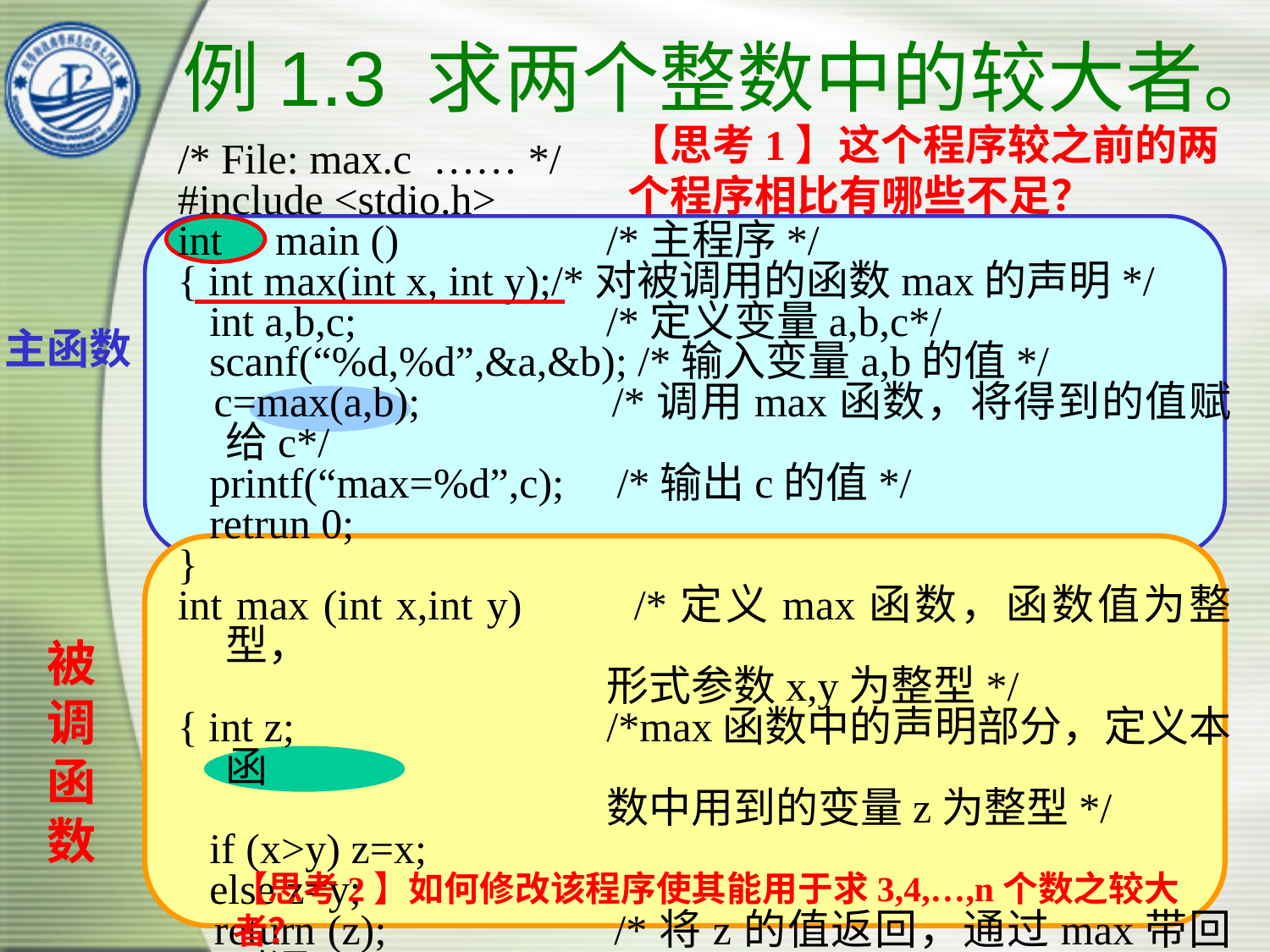

# 例1.3 求两个整数中的较大者。
【思考1】这个程序较之前的两个程序相比有哪些不足？
/* File: max.c  …… */
#include <stdio.h>
int     main ()		/*主程序*/
{ int max(int x, int y);/*对被调用的函数max的声明*/
   int a,b,c;		/*定义变量a,b,c*/
   scanf(“%d,%d”,&a,&b); /*输入变量a,b的值*/
   c=max(a,b);	 	/*调用max函数，将得到的值赋给c*/
   printf(“max=%d”,c);	 /*输出c的值*/
   retrun 0;
}
int max (int x,int y)	 /*定义max函数，函数值为整型，
				形式参数x,y为整型*/
{ int z;		 	/*max函数中的声明部分，定义本函
				数中用到的变量z为整型*/
   if (x>y) z=x;
   else z=y;
   return (z);	 	/*将z的值返回，通过max带回到调
				用函数的位置*/
}

主函数

被调函数

【思考2】如何修改该程序使其能用于求3,4,…,n个数之较大者？
xlzheng@xmu,2013
43